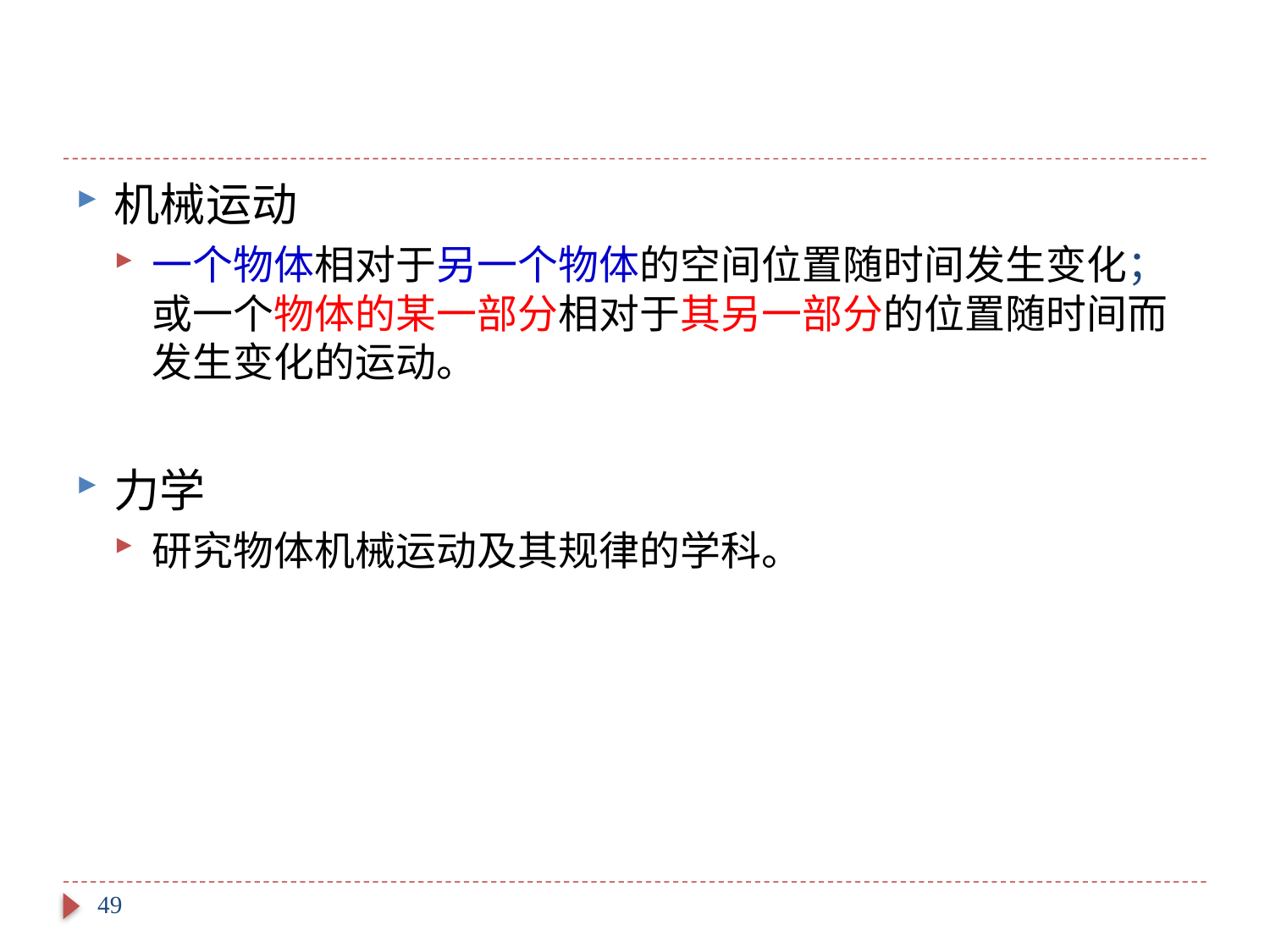

#
机械运动
一个物体相对于另一个物体的空间位置随时间发生变化；或一个物体的某一部分相对于其另一部分的位置随时间而发生变化的运动。

力学
研究物体机械运动及其规律的学科。
49